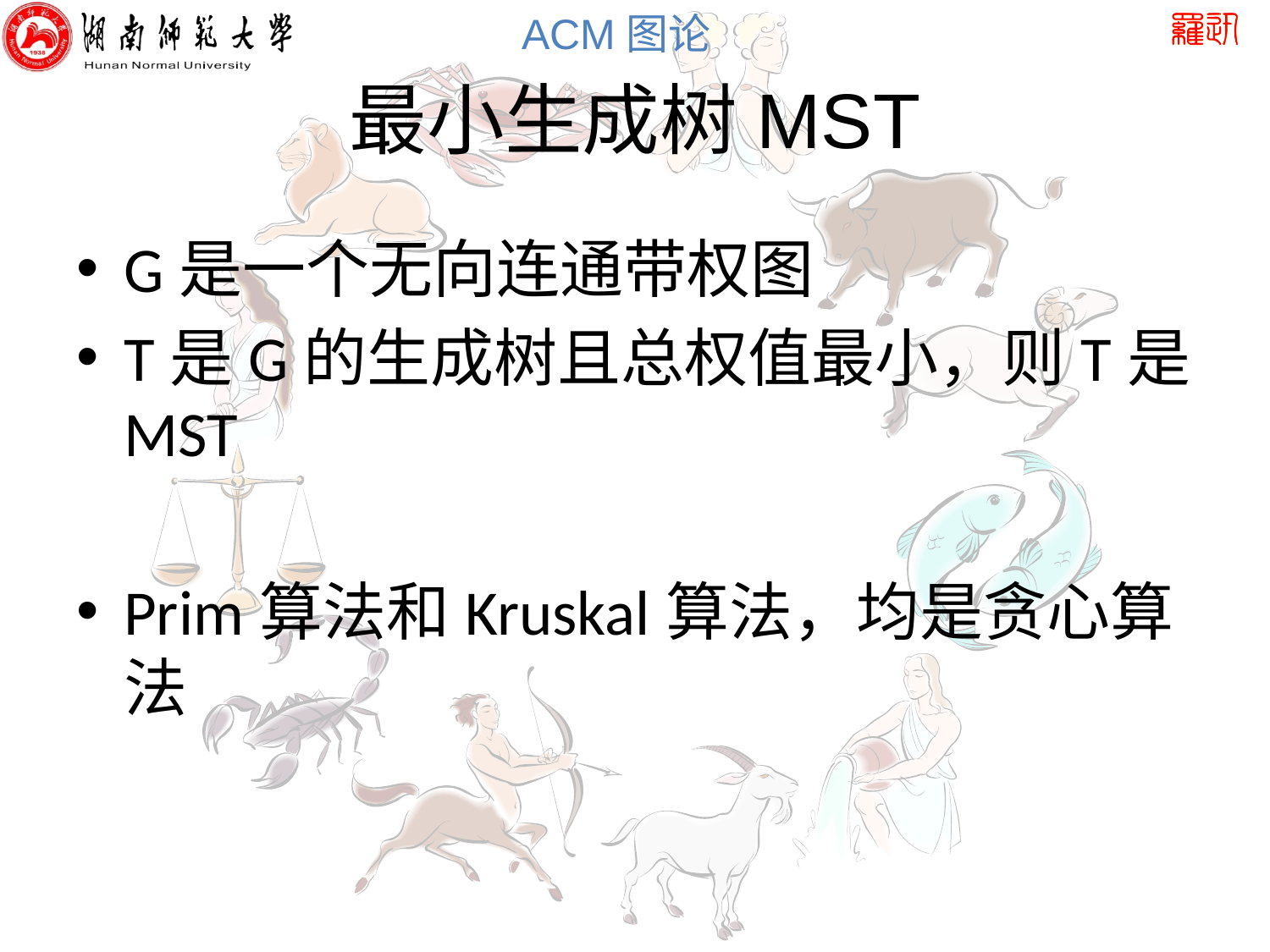

# 最小生成树MST
G是一个无向连通带权图
T是G的生成树且总权值最小，则T是MST

Prim算法和Kruskal算法，均是贪心算法